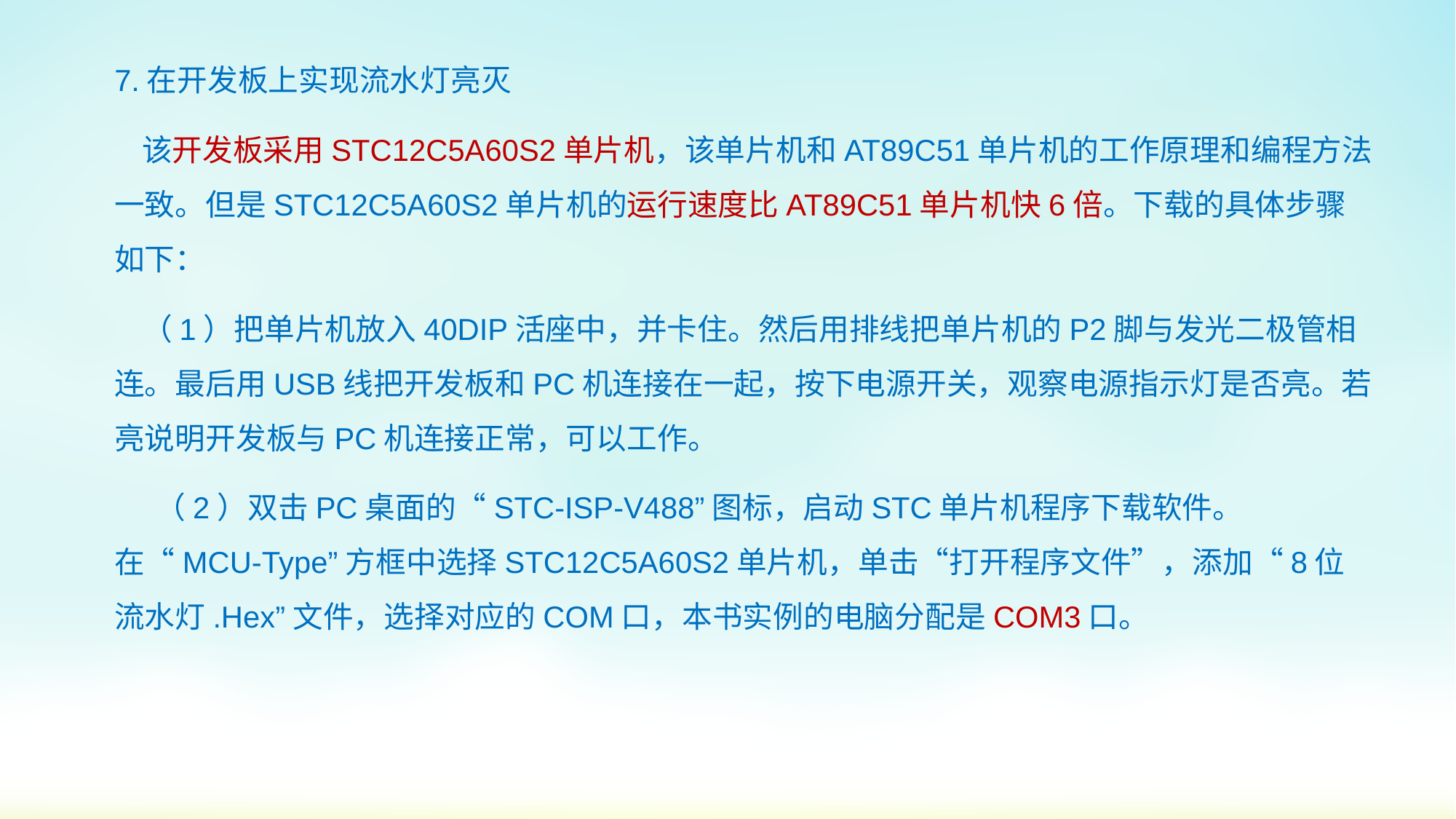

7.在开发板上实现流水灯亮灭
   该开发板采用STC12C5A60S2单片机，该单片机和AT89C51单片机的工作原理和编程方法一致。但是STC12C5A60S2单片机的运行速度比AT89C51单片机快6倍。下载的具体步骤如下：
   （1）把单片机放入40DIP活座中，并卡住。然后用排线把单片机的P2脚与发光二极管相连。最后用USB线把开发板和PC机连接在一起，按下电源开关，观察电源指示灯是否亮。若亮说明开发板与PC机连接正常，可以工作。
     （2）双击PC桌面的“STC-ISP-V488”图标，启动STC单片机程序下载软件。在“MCU-Type”方框中选择STC12C5A60S2单片机，单击“打开程序文件”，添加“8位流水灯.Hex”文件，选择对应的COM口，本书实例的电脑分配是COM3口。